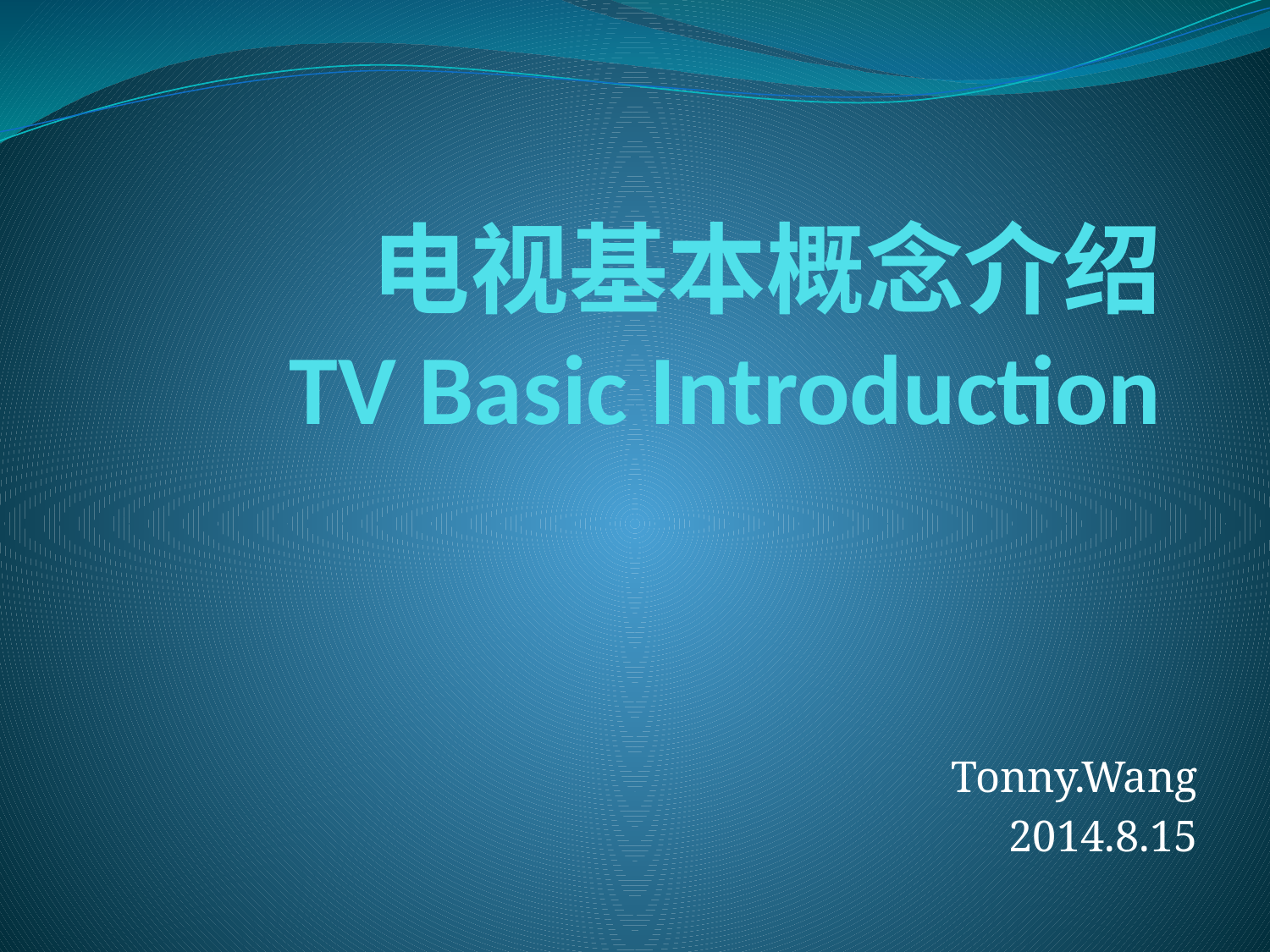

# 电视基本概念介绍 TV Basic Introduction

Tonny.Wang
2014.8.15